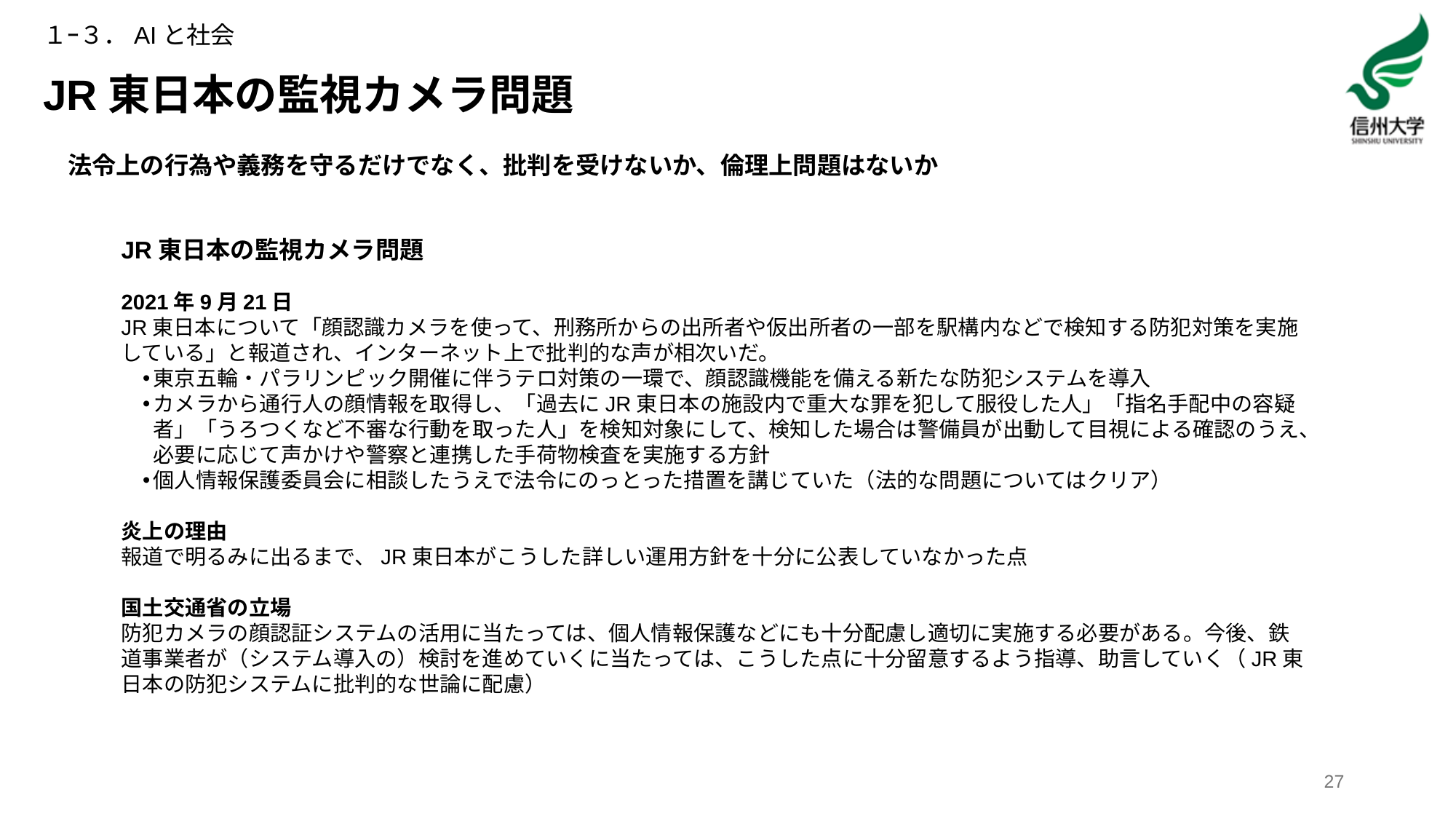

１ｰ３．AIと社会
# JR東日本の監視カメラ問題
法令上の行為や義務を守るだけでなく、批判を受けないか、倫理上問題はないか
JR東日本の監視カメラ問題

2021年9月21日
JR東日本について「顔認識カメラを使って、刑務所からの出所者や仮出所者の一部を駅構内などで検知する防犯対策を実施している」と報道され、インターネット上で批判的な声が相次いだ。
東京五輪・パラリンピック開催に伴うテロ対策の一環で、顔認識機能を備える新たな防犯システムを導入
カメラから通行人の顔情報を取得し、「過去にJR東日本の施設内で重大な罪を犯して服役した人」「指名手配中の容疑者」「うろつくなど不審な行動を取った人」を検知対象にして、検知した場合は警備員が出動して目視による確認のうえ、必要に応じて声かけや警察と連携した手荷物検査を実施する方針
個人情報保護委員会に相談したうえで法令にのっとった措置を講じていた（法的な問題についてはクリア）

炎上の理由
報道で明るみに出るまで、JR東日本がこうした詳しい運用方針を十分に公表していなかった点

国土交通省の立場
防犯カメラの顔認証システムの活用に当たっては、個人情報保護などにも十分配慮し適切に実施する必要がある。今後、鉄道事業者が（システム導入の）検討を進めていくに当たっては、こうした点に十分留意するよう指導、助言していく（JR東日本の防犯システムに批判的な世論に配慮）
27